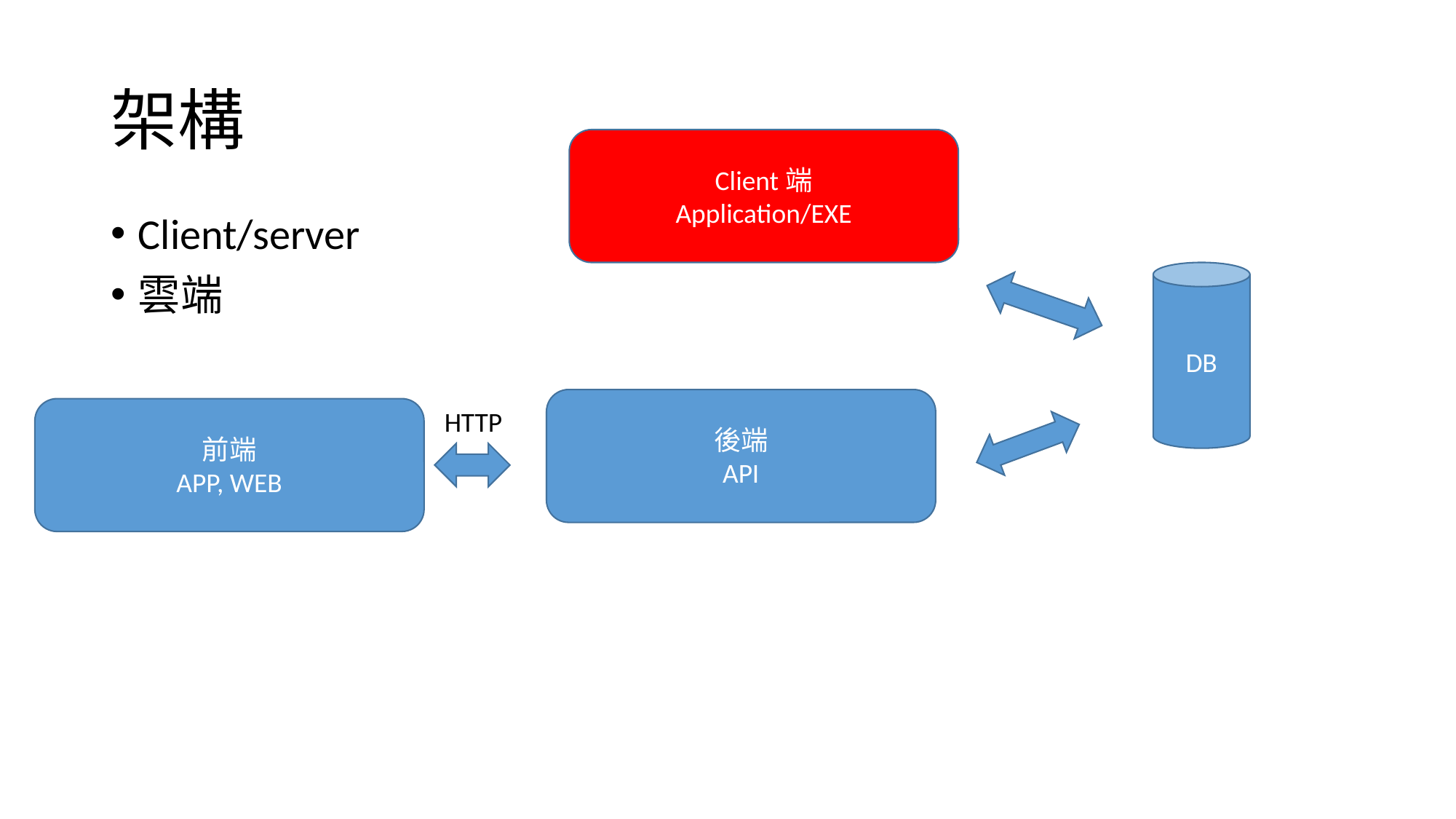

# 架構
Client端
Application/EXE
Client/server
雲端
DB

後端
API
前端
APP, WEB
HTTP